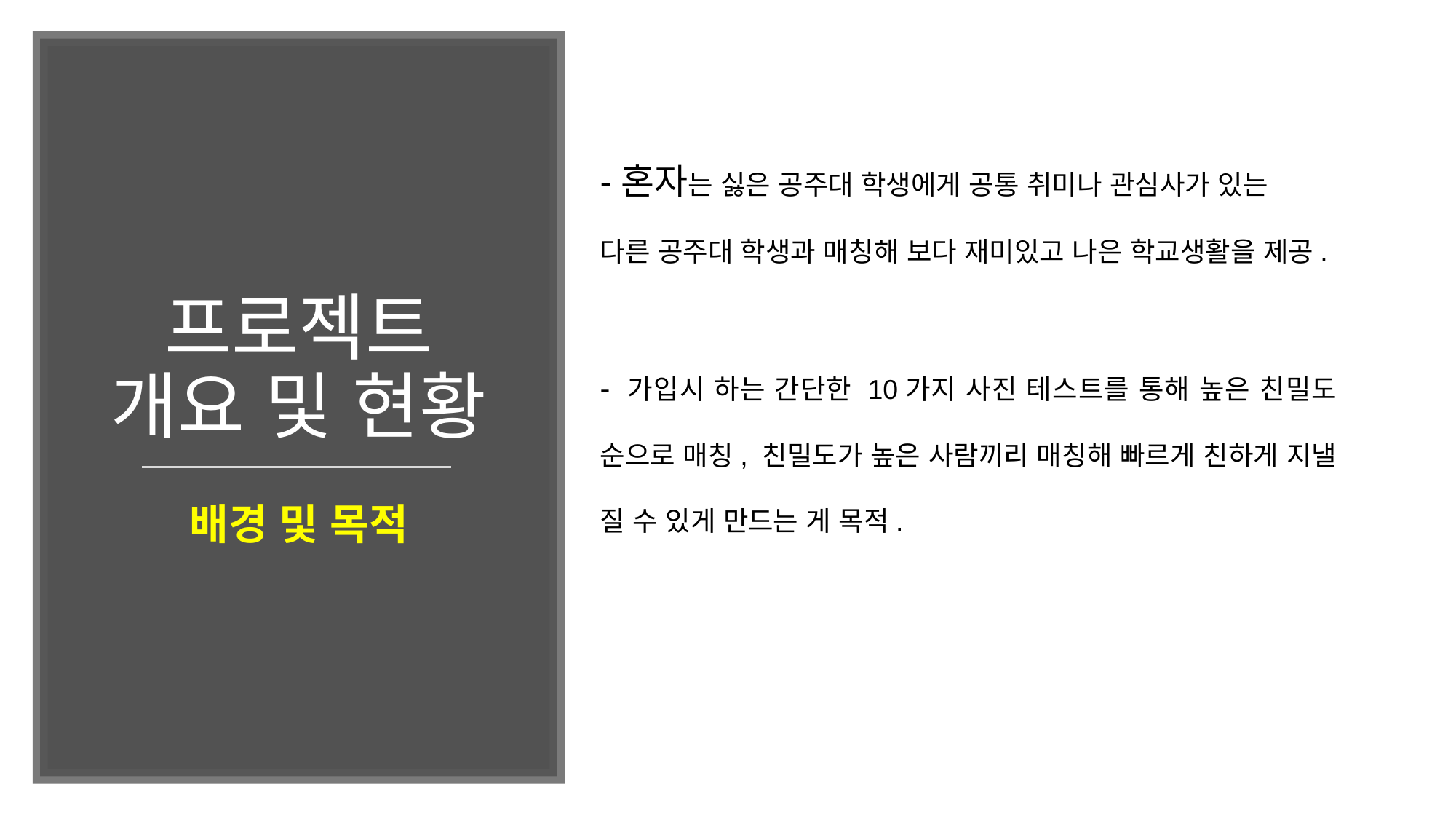

# 프로젝트 개요 및 현황
-혼자는 싫은 공주대 학생에게 공통 취미나 관심사가 있는
다른 공주대 학생과 매칭해 보다 재미있고 나은 학교생활을 제공.

- 가입시 하는 간단한 10가지 사진 테스트를 통해 높은 친밀도 순으로 매칭, 친밀도가 높은 사람끼리 매칭해 빠르게 친하게 지낼 질 수 있게 만드는 게 목적.

배경 및 목적